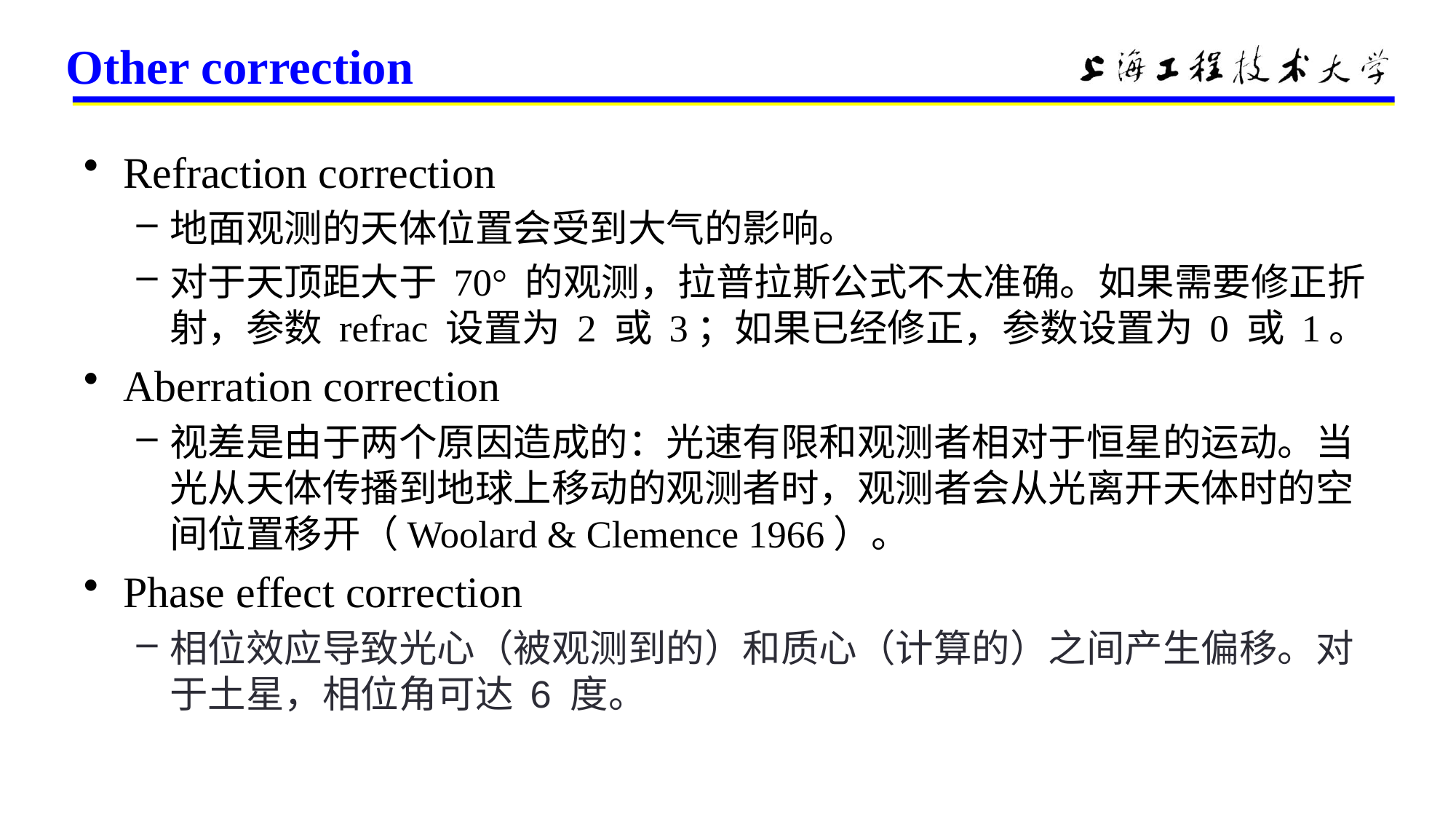

# Other correction
Refraction correction
地面观测的天体位置会受到大气的影响。
对于天顶距大于 70° 的观测，拉普拉斯公式不太准确。如果需要修正折射，参数 refrac 设置为 2 或 3；如果已经修正，参数设置为 0 或 1。
Aberration correction
视差是由于两个原因造成的：光速有限和观测者相对于恒星的运动。当光从天体传播到地球上移动的观测者时，观测者会从光离开天体时的空间位置移开（Woolard & Clemence 1966）。
Phase effect correction
相位效应导致光心（被观测到的）和质心（计算的）之间产生偏移。对于土星，相位角可达 6 度。